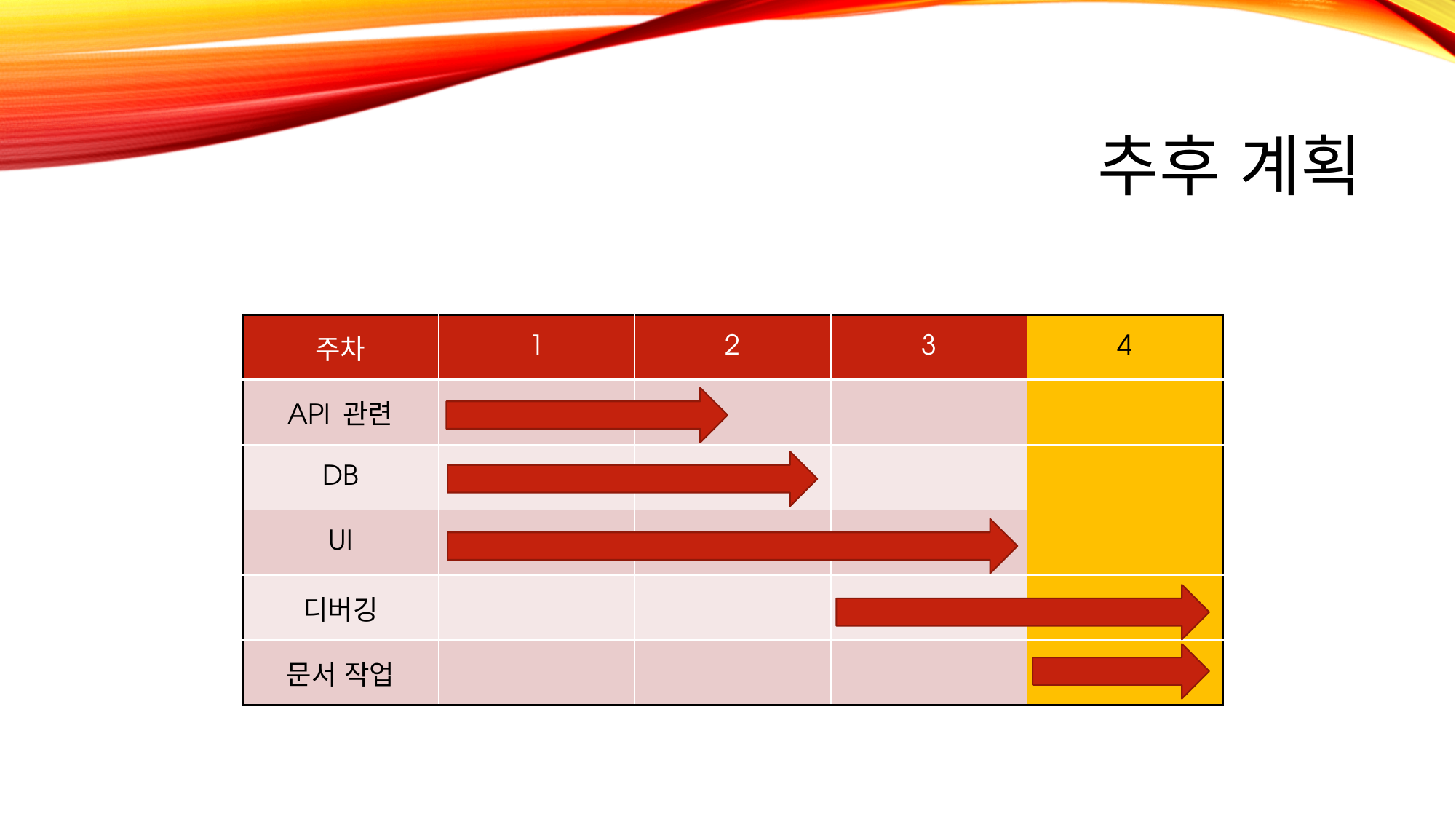

# 추후 계획
| 주차 | 1 | 2 | 3 | 4 |
| --- | --- | --- | --- | --- |
| API 관련 |  |  |  |  |
| DB |  |  |  |  |
| UI |  |  |  |  |
| 디버깅 |  |  |  |  |
| 문서 작업 |  |  |  |  |